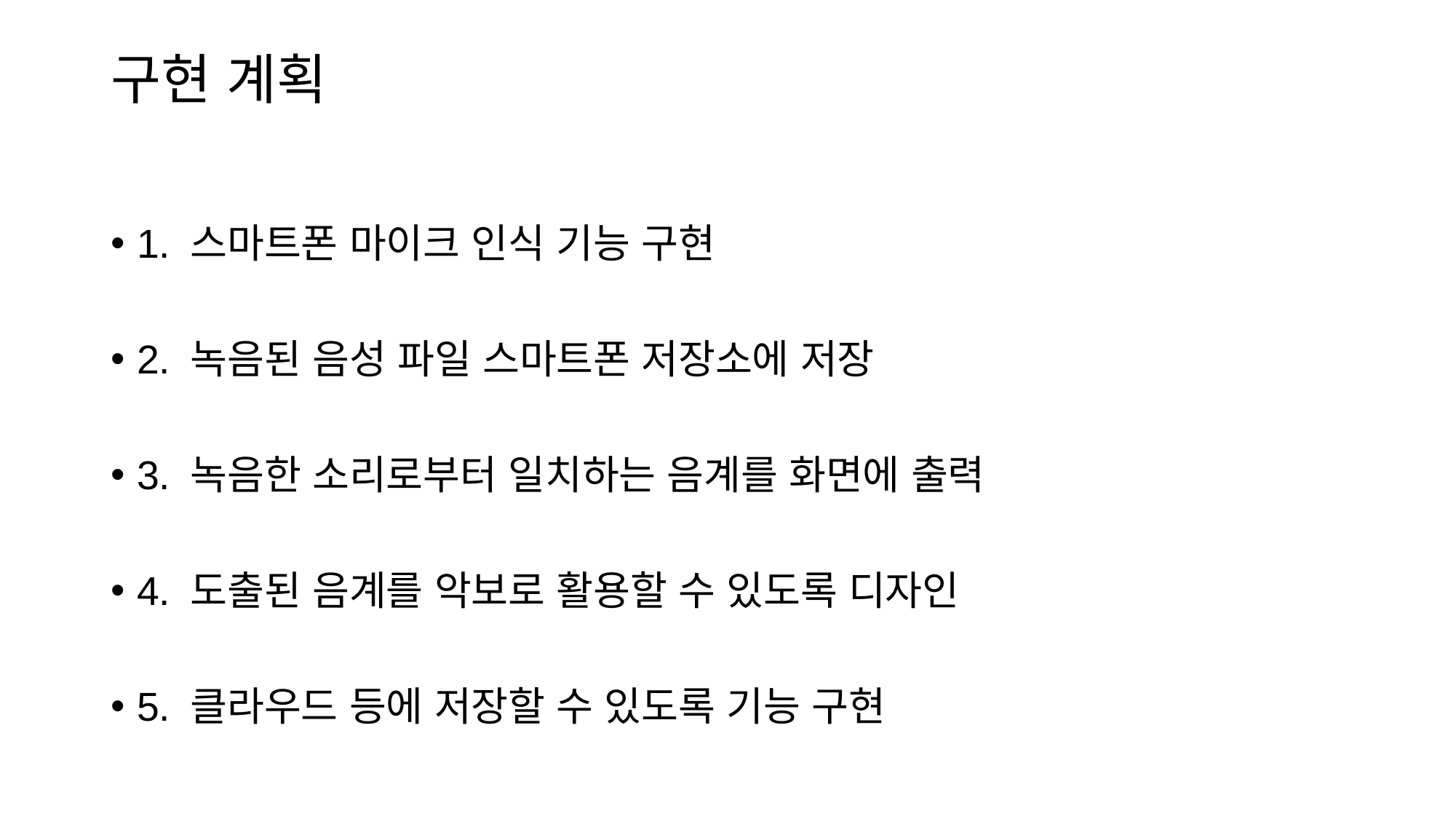

# 구현 계획
1. 스마트폰 마이크 인식 기능 구현

2. 녹음된 음성 파일 스마트폰 저장소에 저장

3. 녹음한 소리로부터 일치하는 음계를 화면에 출력

4. 도출된 음계를 악보로 활용할 수 있도록 디자인

5. 클라우드 등에 저장할 수 있도록 기능 구현